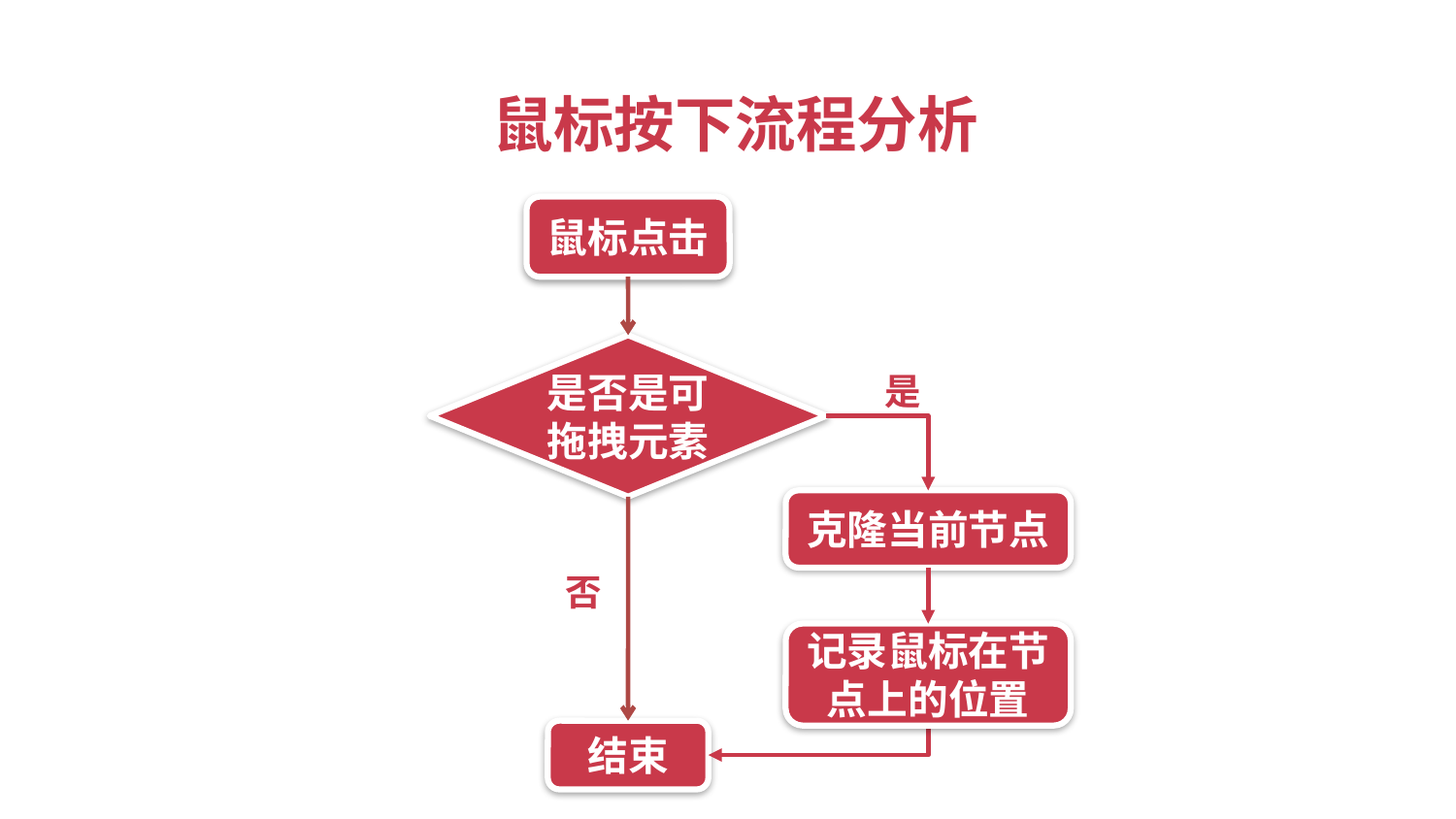

鼠标按下流程分析
鼠标点击
是否是可拖拽元素
是
克隆当前节点
否
记录鼠标在节点上的位置
结束